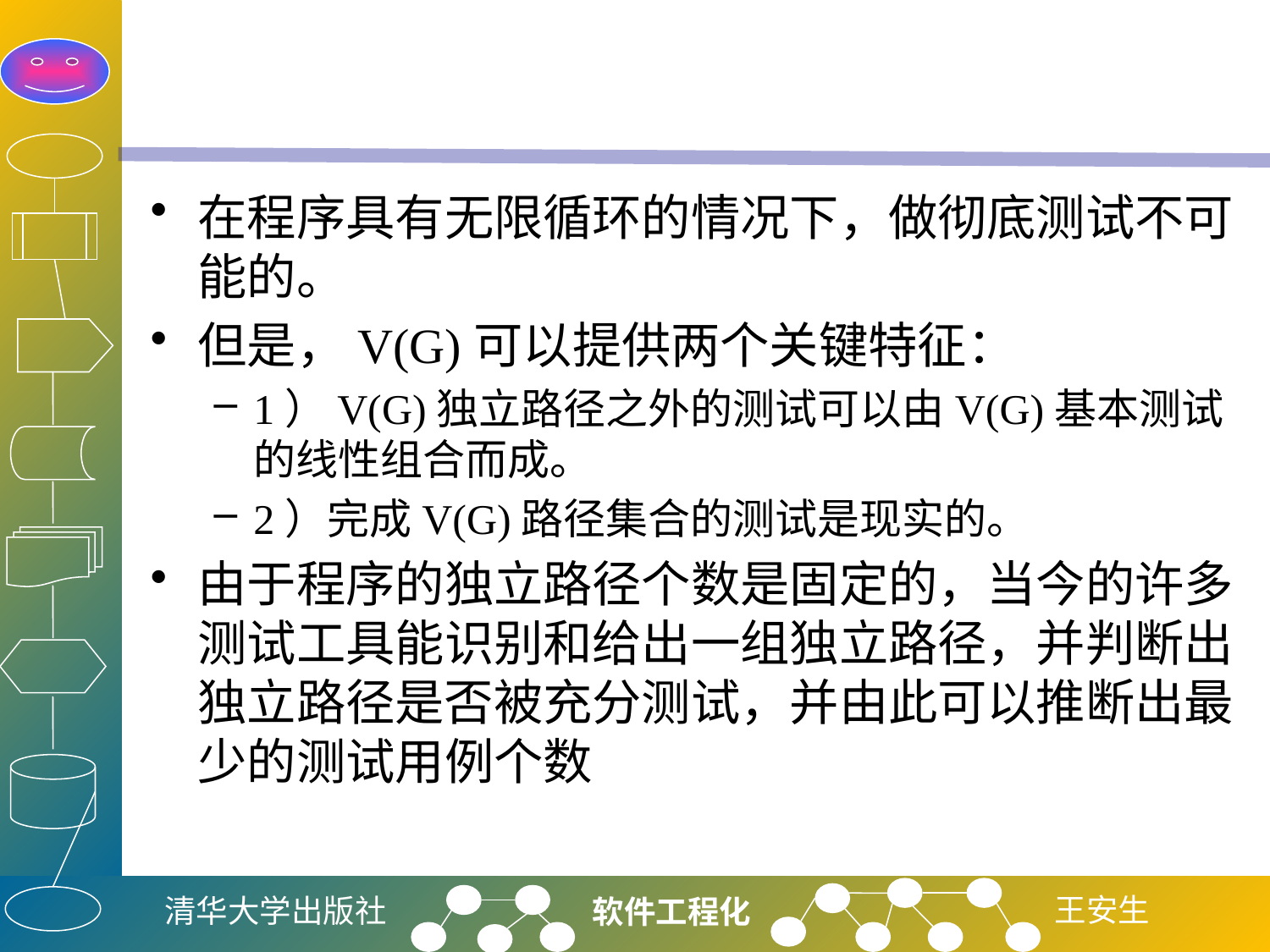

#
在程序具有无限循环的情况下，做彻底测试不可能的。
但是，V(G)可以提供两个关键特征：
1）V(G)独立路径之外的测试可以由V(G)基本测试的线性组合而成。
2）完成V(G)路径集合的测试是现实的。
由于程序的独立路径个数是固定的，当今的许多测试工具能识别和给出一组独立路径，并判断出独立路径是否被充分测试，并由此可以推断出最少的测试用例个数